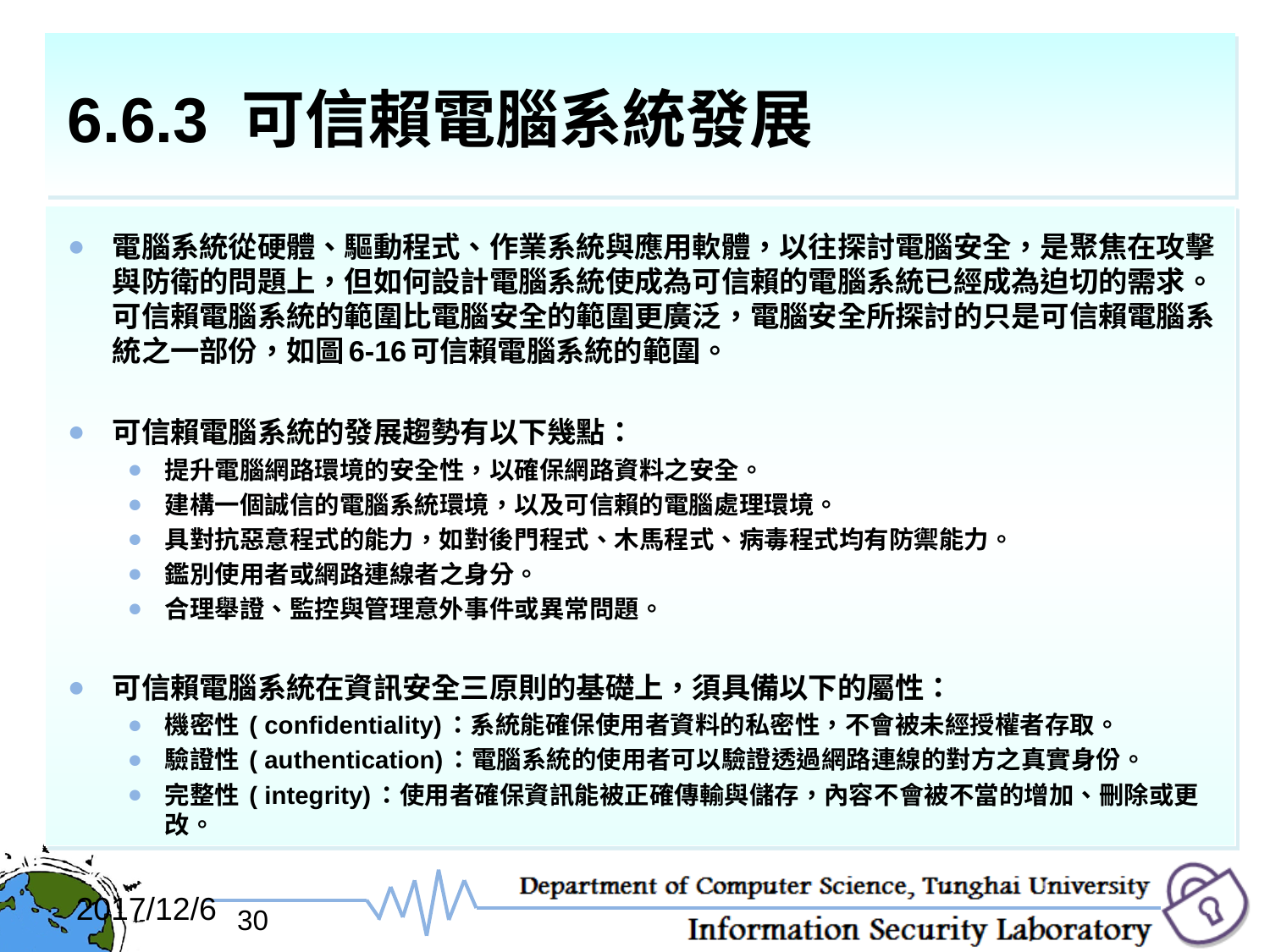

# 6.6.3 可信賴電腦系統發展
電腦系統從硬體、驅動程式、作業系統與應用軟體，以往探討電腦安全，是聚焦在攻擊與防衛的問題上，但如何設計電腦系統使成為可信賴的電腦系統已經成為迫切的需求。可信賴電腦系統的範圍比電腦安全的範圍更廣泛，電腦安全所探討的只是可信賴電腦系統之一部份，如圖6-16可信賴電腦系統的範圍。

可信賴電腦系統的發展趨勢有以下幾點：
提升電腦網路環境的安全性，以確保網路資料之安全。
建構一個誠信的電腦系統環境，以及可信賴的電腦處理環境。
具對抗惡意程式的能力，如對後門程式、木馬程式、病毒程式均有防禦能力。
鑑別使用者或網路連線者之身分。
合理舉證、監控與管理意外事件或異常問題。

可信賴電腦系統在資訊安全三原則的基礎上，須具備以下的屬性：
機密性 ( confidentiality)：系統能確保使用者資料的私密性，不會被未經授權者存取。
驗證性 ( authentication)：電腦系統的使用者可以驗證透過網路連線的對方之真實身份。
完整性 ( integrity)：使用者確保資訊能被正確傳輸與儲存，內容不會被不當的增加、刪除或更改。

2017/12/6
30